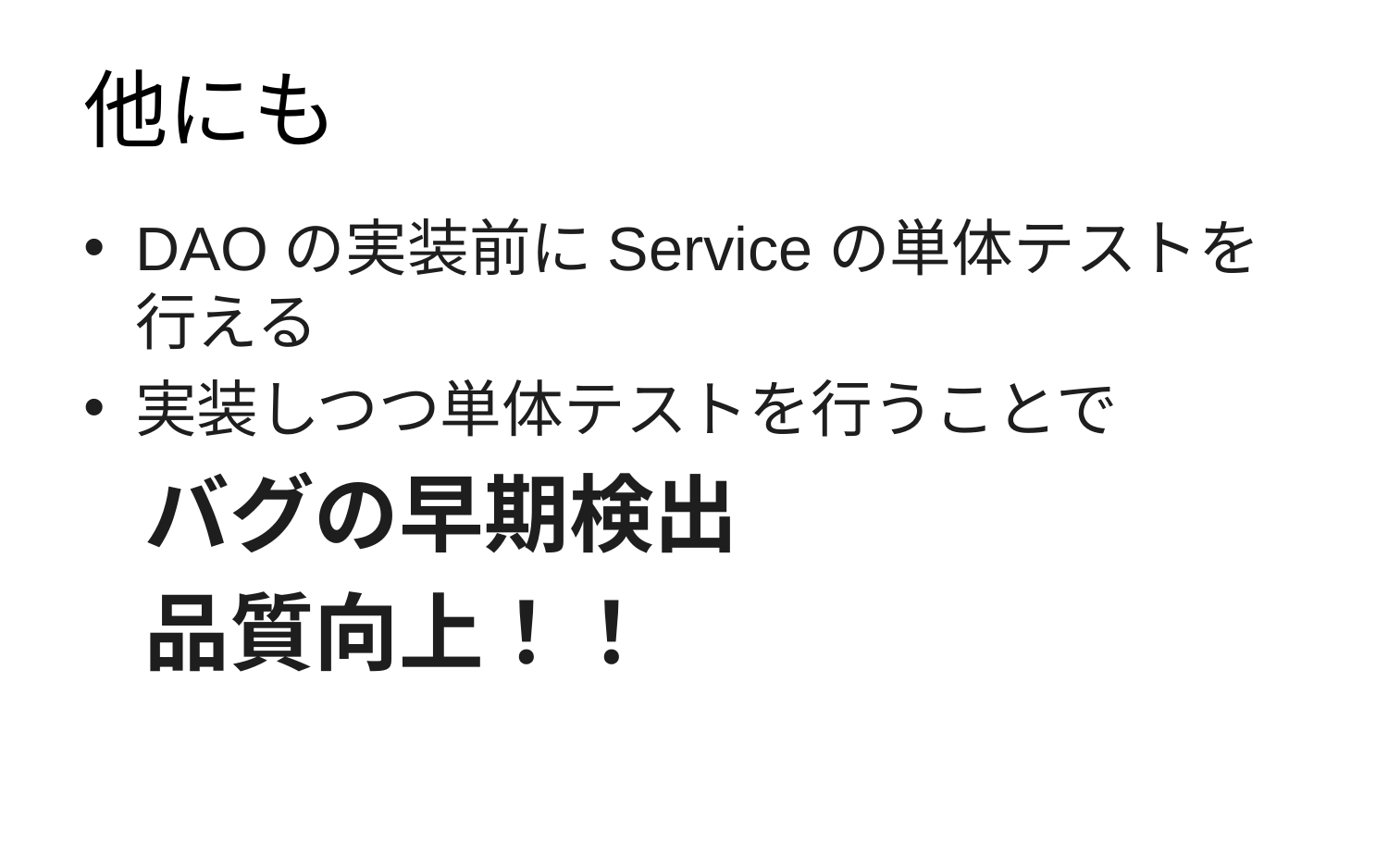

# 他にも
DAOの実装前にServiceの単体テストを行える
実装しつつ単体テストを行うことで
　バグの早期検出
　品質向上！！